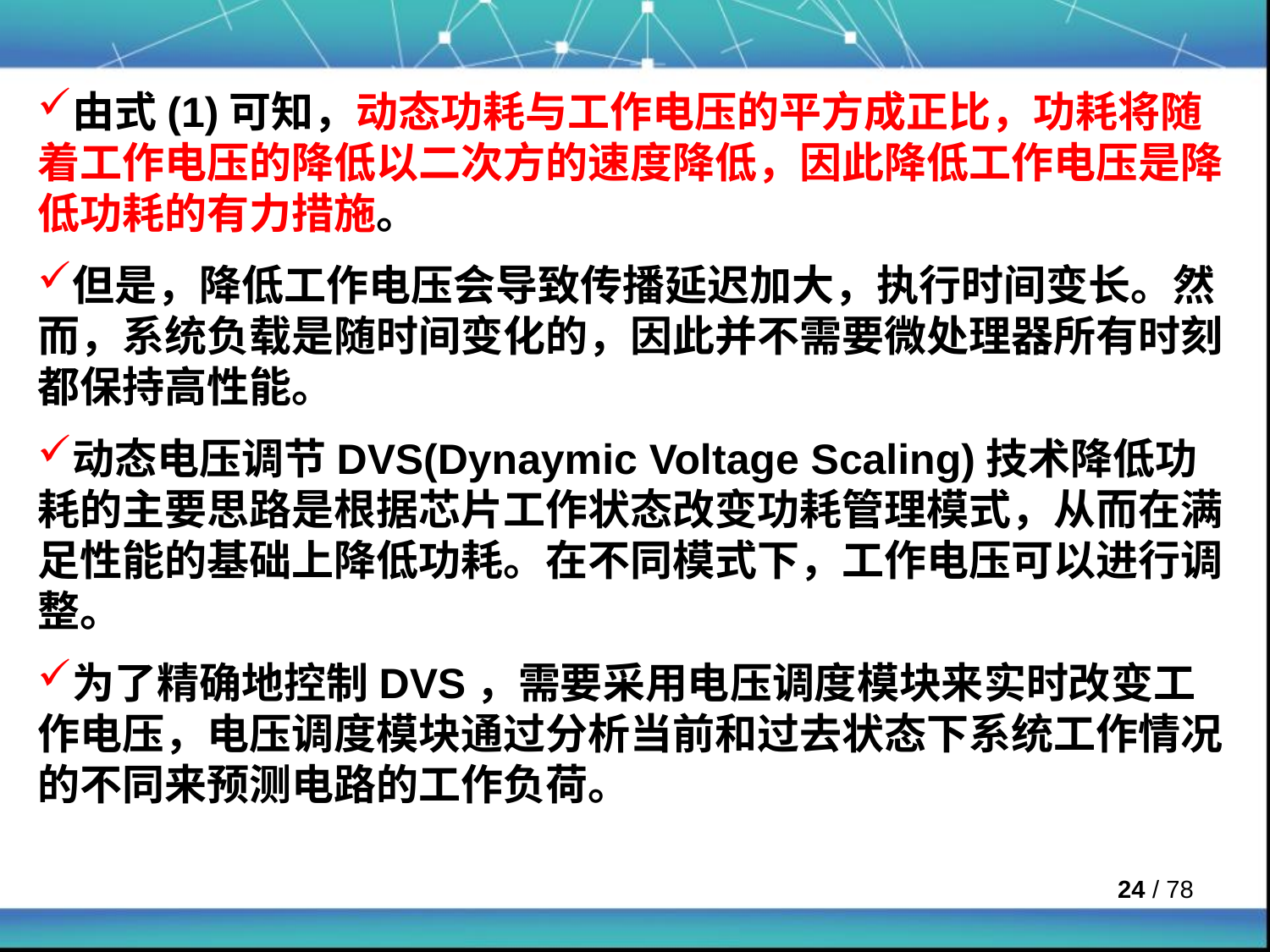

由式(1)可知，动态功耗与工作电压的平方成正比，功耗将随着工作电压的降低以二次方的速度降低，因此降低工作电压是降低功耗的有力措施。
但是，降低工作电压会导致传播延迟加大，执行时间变长。然而，系统负载是随时间变化的，因此并不需要微处理器所有时刻都保持高性能。
动态电压调节DVS(Dynaymic Voltage Scaling)技术降低功耗的主要思路是根据芯片工作状态改变功耗管理模式，从而在满足性能的基础上降低功耗。在不同模式下，工作电压可以进行调整。
为了精确地控制DVS，需要采用电压调度模块来实时改变工作电压，电压调度模块通过分析当前和过去状态下系统工作情况的不同来预测电路的工作负荷。
24 / 78